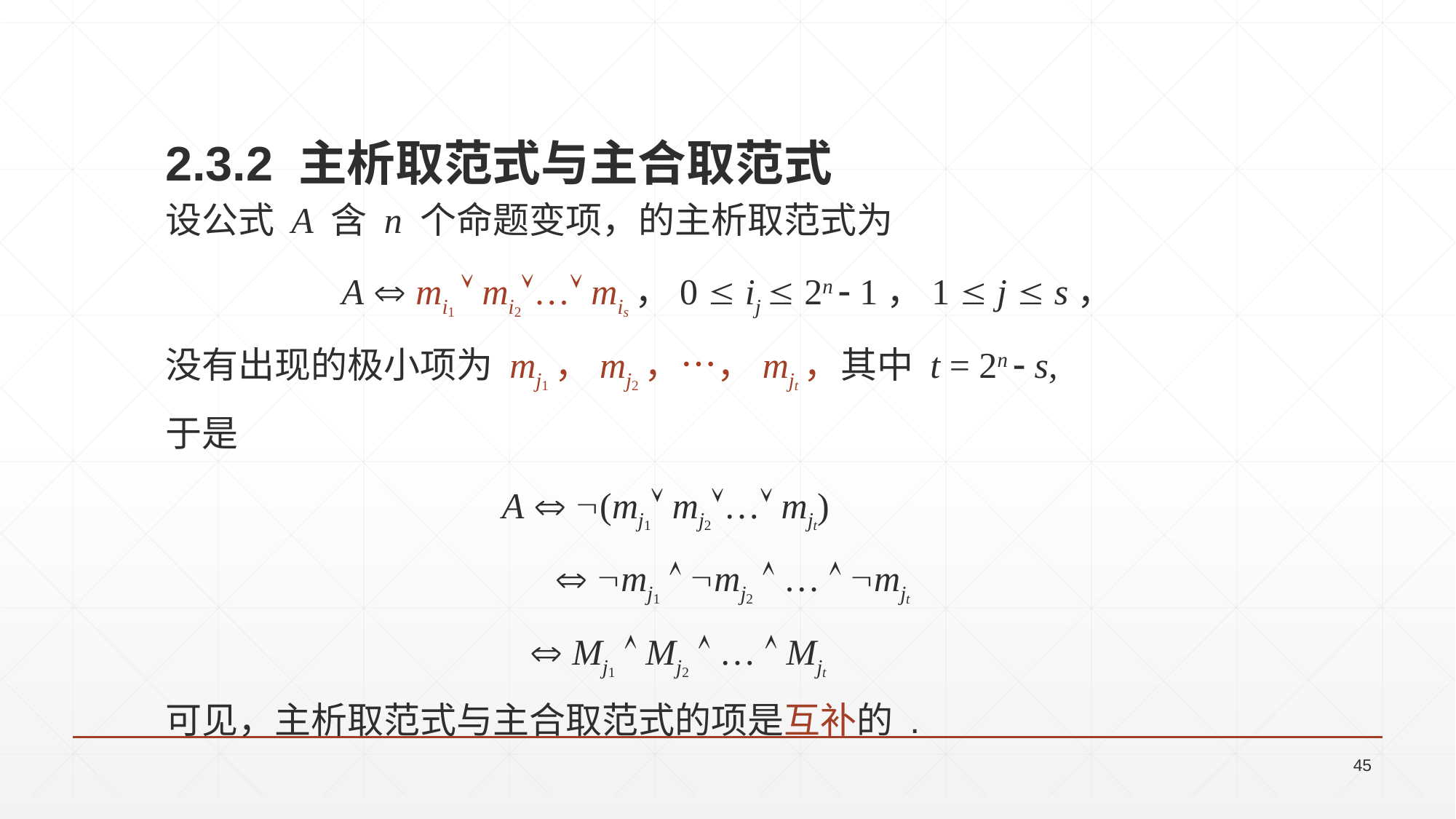

2.3.2 主析取范式与主合取范式
设公式 A 含 n 个命题变项，的主析取范式为
A ⇔ mi1 ∨ mi2∨…∨ mis，0 ≤ ij ≤ 2n − 1，1 ≤ j ≤ s，
没有出现的极小项为 mj1，mj2，…，mjt，其中 t = 2n − s,
于是
		             A ⇔ ¬(mj1∨ mj2∨…∨ mjt)
 ⇔ ¬mj1 ∧ ¬mj2 ∧ … ∧ ¬mjt
			    ⇔ Mj1 ∧ Mj2 ∧ … ∧ Mjt
可见，主析取范式与主合取范式的项是互补的 .
45